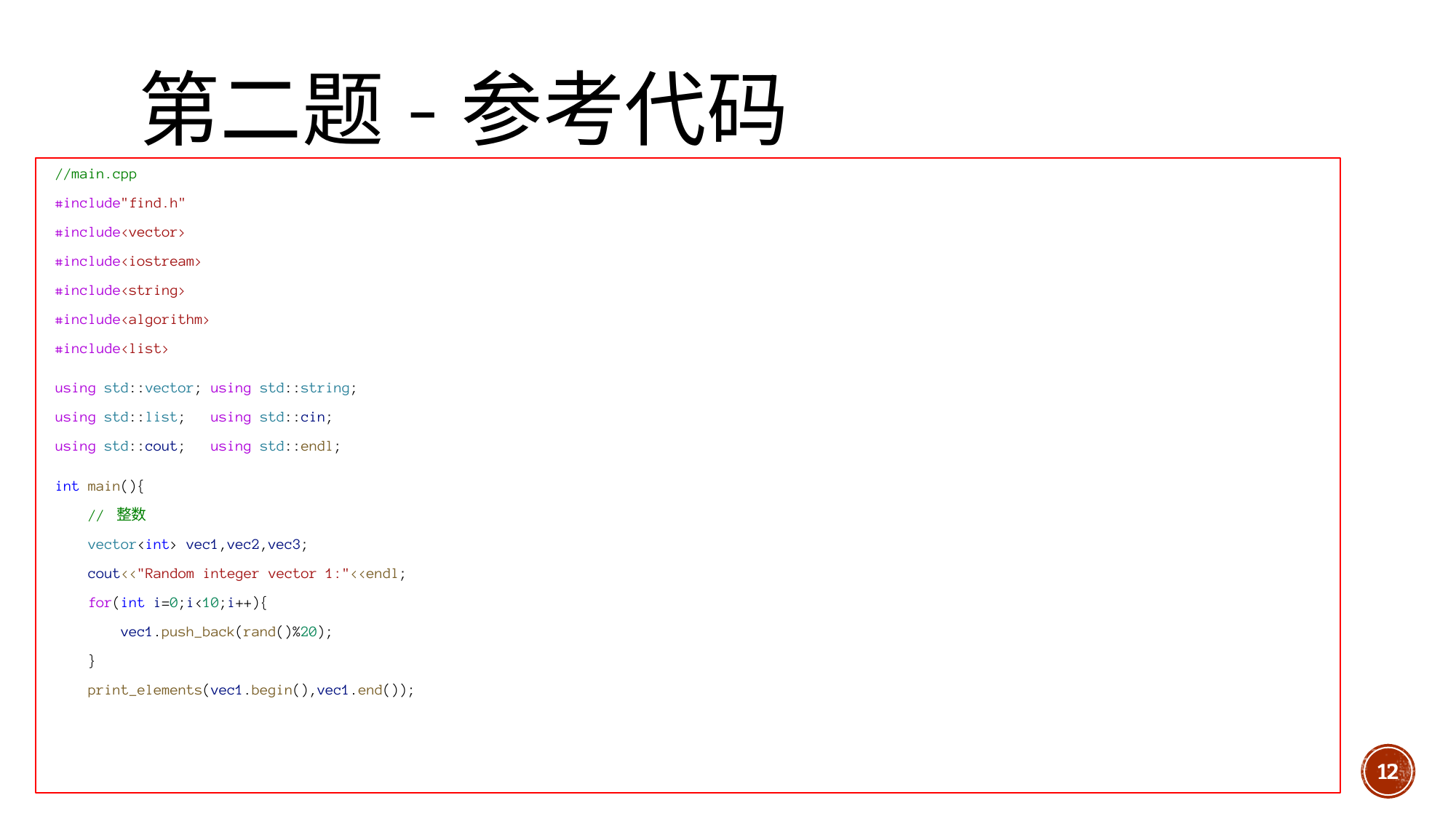

# 第二题-参考代码

//main.cpp
#include"find.h"
#include<vector>
#include<iostream>
#include<string>
#include<algorithm>
#include<list>
using std::vector; using std::string;
using std::list;   using std::cin;
using std::cout;   using std::endl;
int main(){
    // 整数
    vector<int> vec1,vec2,vec3;
    cout<<"Random integer vector 1:"<<endl;
    for(int i=0;i<10;i++){
        vec1.push_back(rand()%20);
    }
    print_elements(vec1.begin(),vec1.end());
12